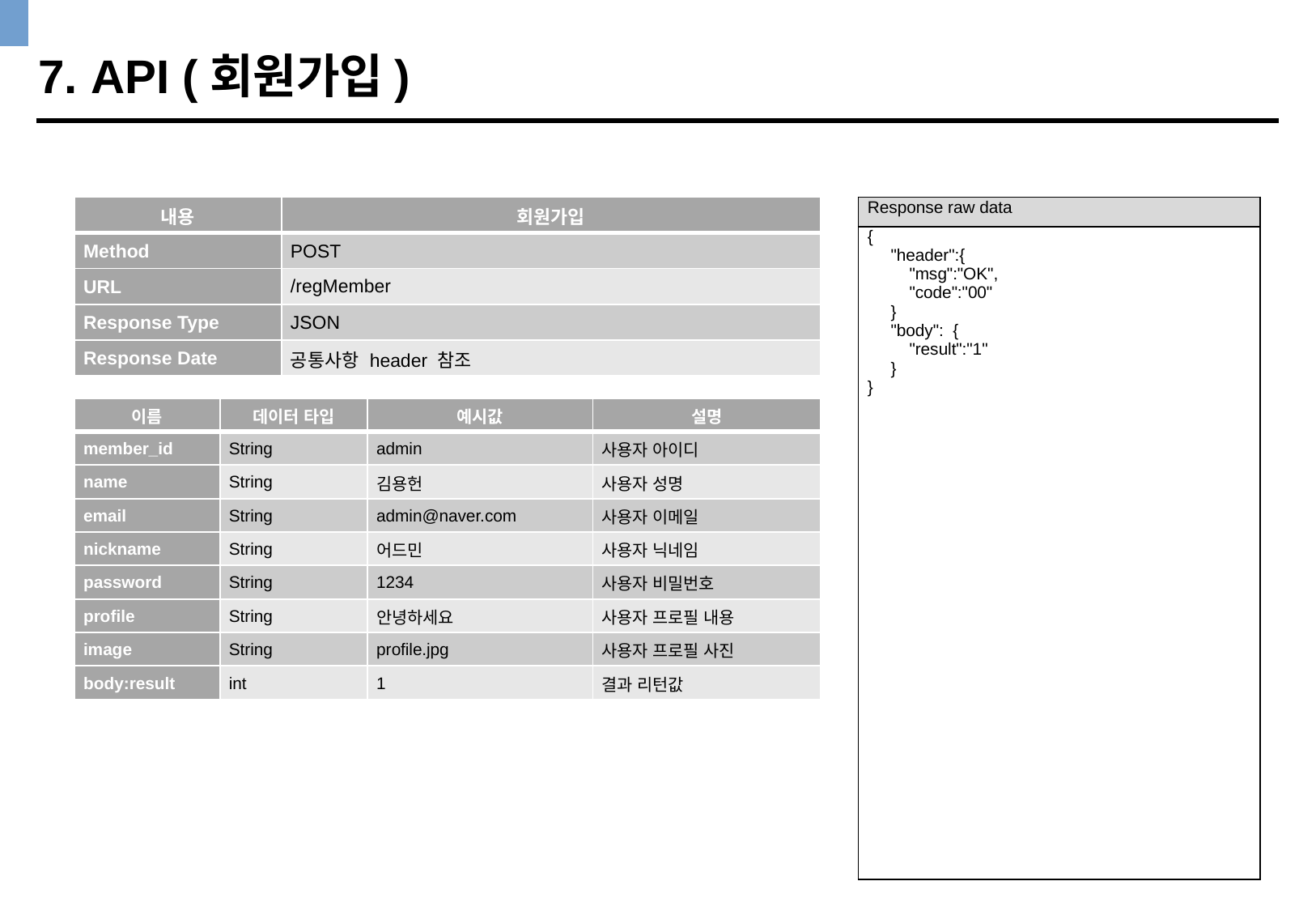

7. API (회원가입)
| 내용 | 회원가입 |
| --- | --- |
| Method | POST |
| URL | /regMember |
| Response Type | JSON |
| Response Date | 공통사항 header 참조 |
| Response raw data |
| --- |
| { "header":{ "msg":"OK", "code":"00" } "body": { "result":"1" } } |
| 이름 | 데이터 타입 | 예시값 | 설명 |
| --- | --- | --- | --- |
| member\_id | String | admin | 사용자 아이디 |
| name | String | 김용헌 | 사용자 성명 |
| email | String | admin@naver.com | 사용자 이메일 |
| nickname | String | 어드민 | 사용자 닉네임 |
| password | String | 1234 | 사용자 비밀번호 |
| profile | String | 안녕하세요 | 사용자 프로필 내용 |
| image | String | profile.jpg | 사용자 프로필 사진 |
| body:result | int | 1 | 결과 리턴값 |